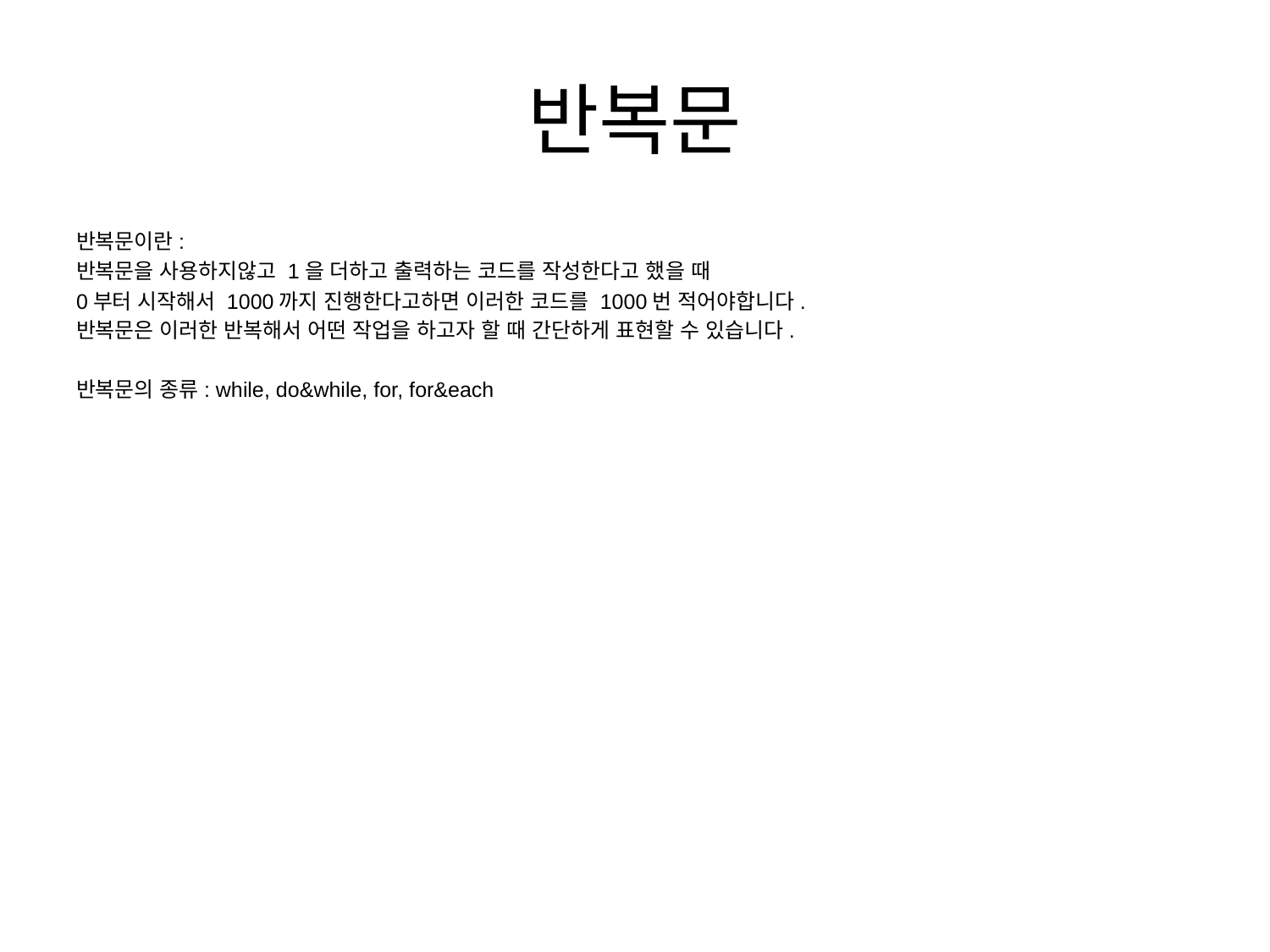

# 반복문
반복문이란:
반복문을 사용하지않고 1을 더하고 출력하는 코드를 작성한다고 했을 때
0부터 시작해서 1000까지 진행한다고하면 이러한 코드를 1000번 적어야합니다.
반복문은 이러한 반복해서 어떤 작업을 하고자 할 때 간단하게 표현할 수 있습니다.

반복문의 종류: while, do&while, for, for&each